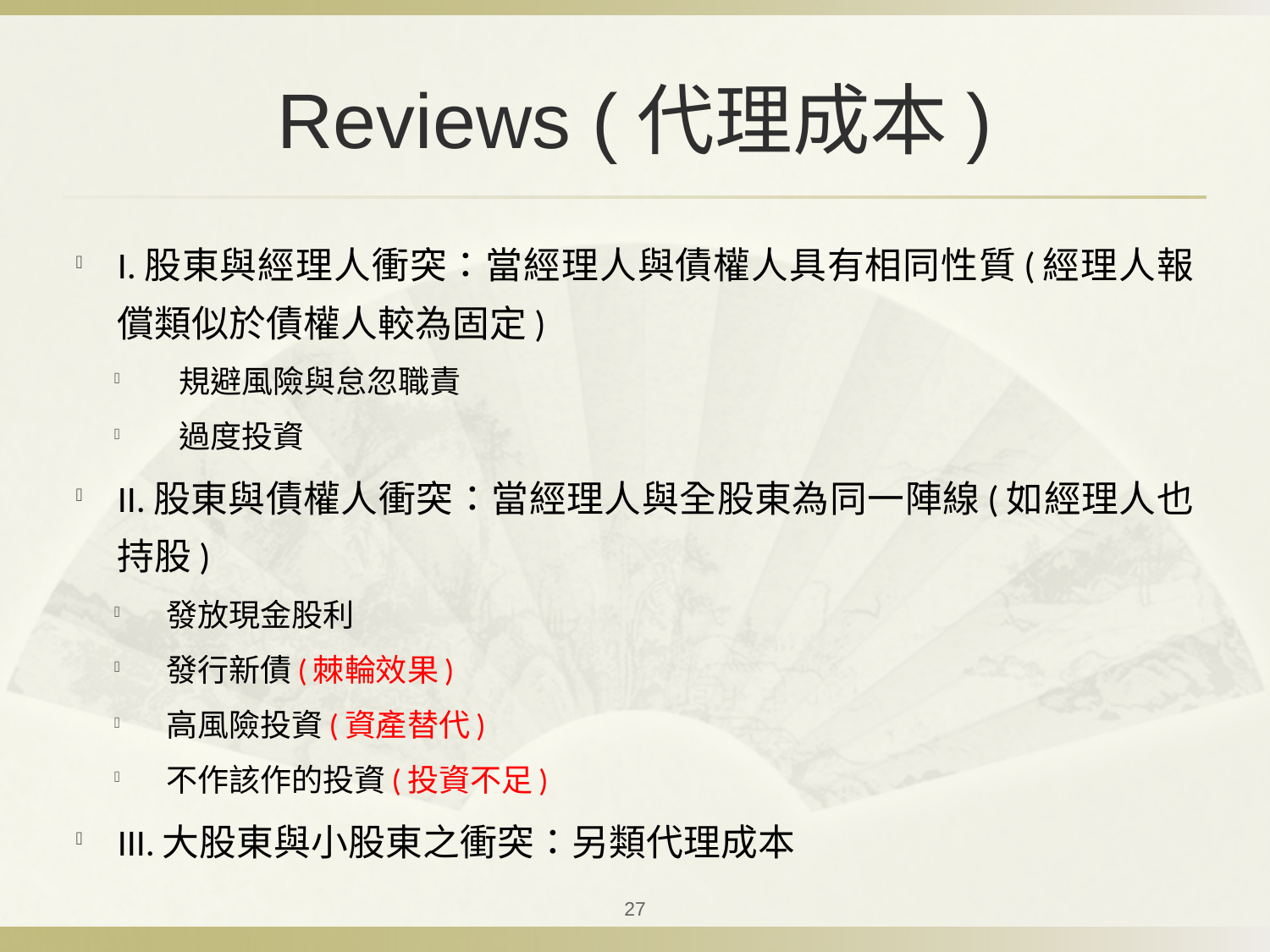

# Reviews (代理成本)
I.股東與經理人衝突：當經理人與債權人具有相同性質(經理人報償類似於債權人較為固定)
 規避風險與怠忽職責
 過度投資
II.股東與債權人衝突：當經理人與全股東為同一陣線(如經理人也持股)
發放現金股利
發行新債(棘輪效果)
高風險投資(資產替代)
不作該作的投資(投資不足)
III.大股東與小股東之衝突：另類代理成本

27